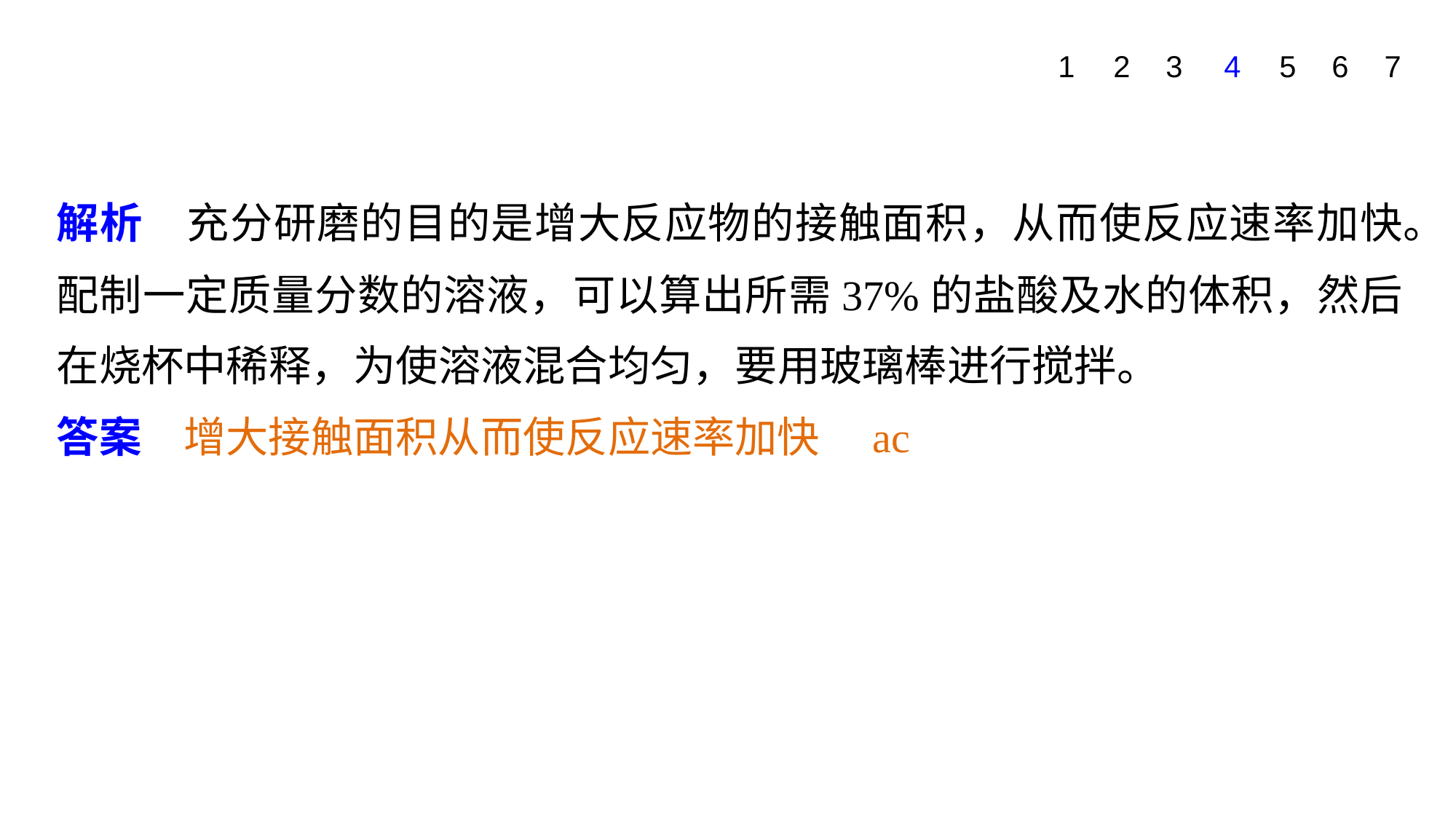

1
2
3
4
5
6
7
解析　充分研磨的目的是增大反应物的接触面积，从而使反应速率加快。配制一定质量分数的溶液，可以算出所需37%的盐酸及水的体积，然后在烧杯中稀释，为使溶液混合均匀，要用玻璃棒进行搅拌。
答案　增大接触面积从而使反应速率加快　ac